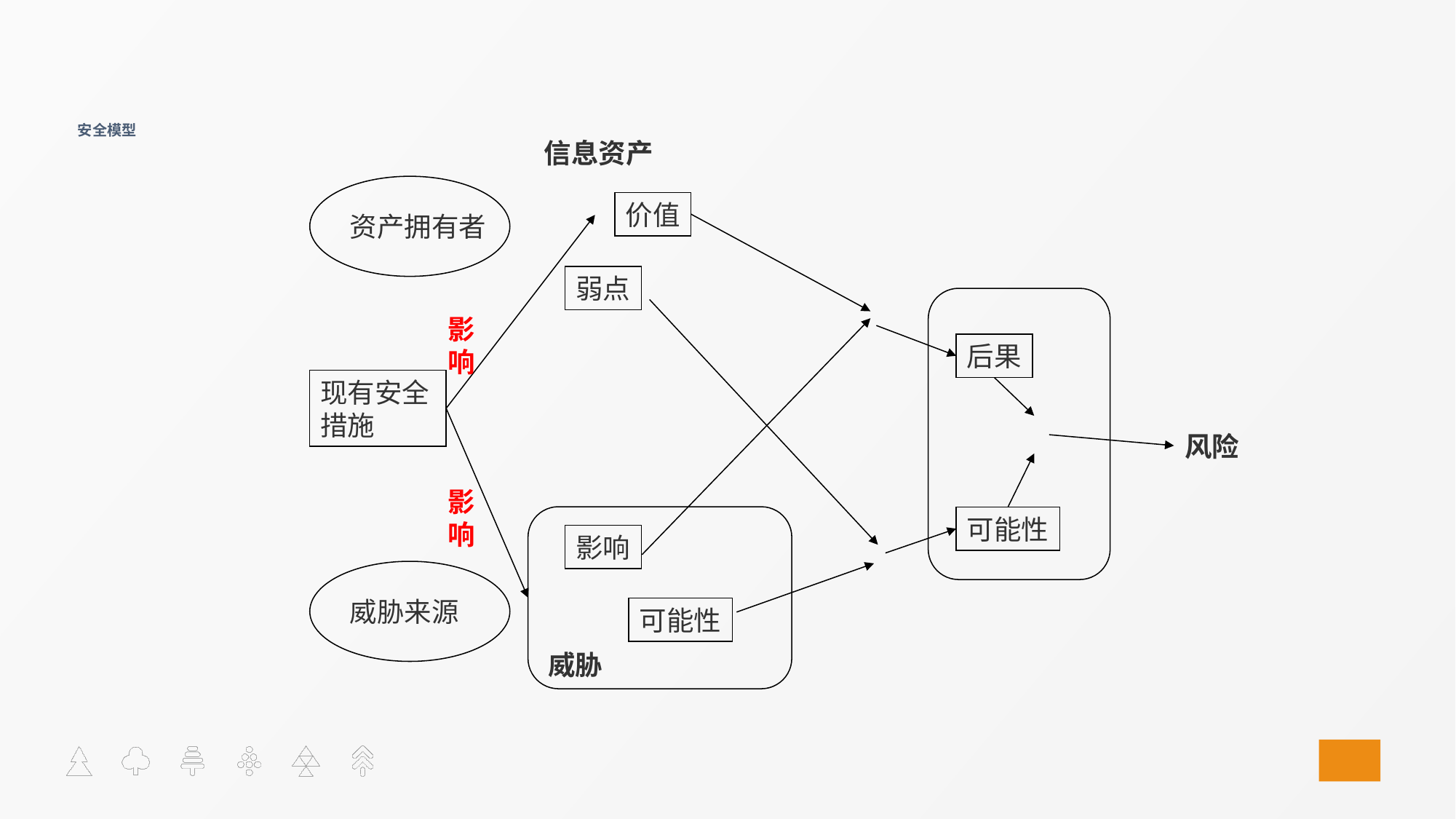

# 安全模型
信息资产
资产拥有者
价值
弱点

影响
后果
现有安全措施
风险
影响

可能性
影响
威胁来源
可能性
威胁
6